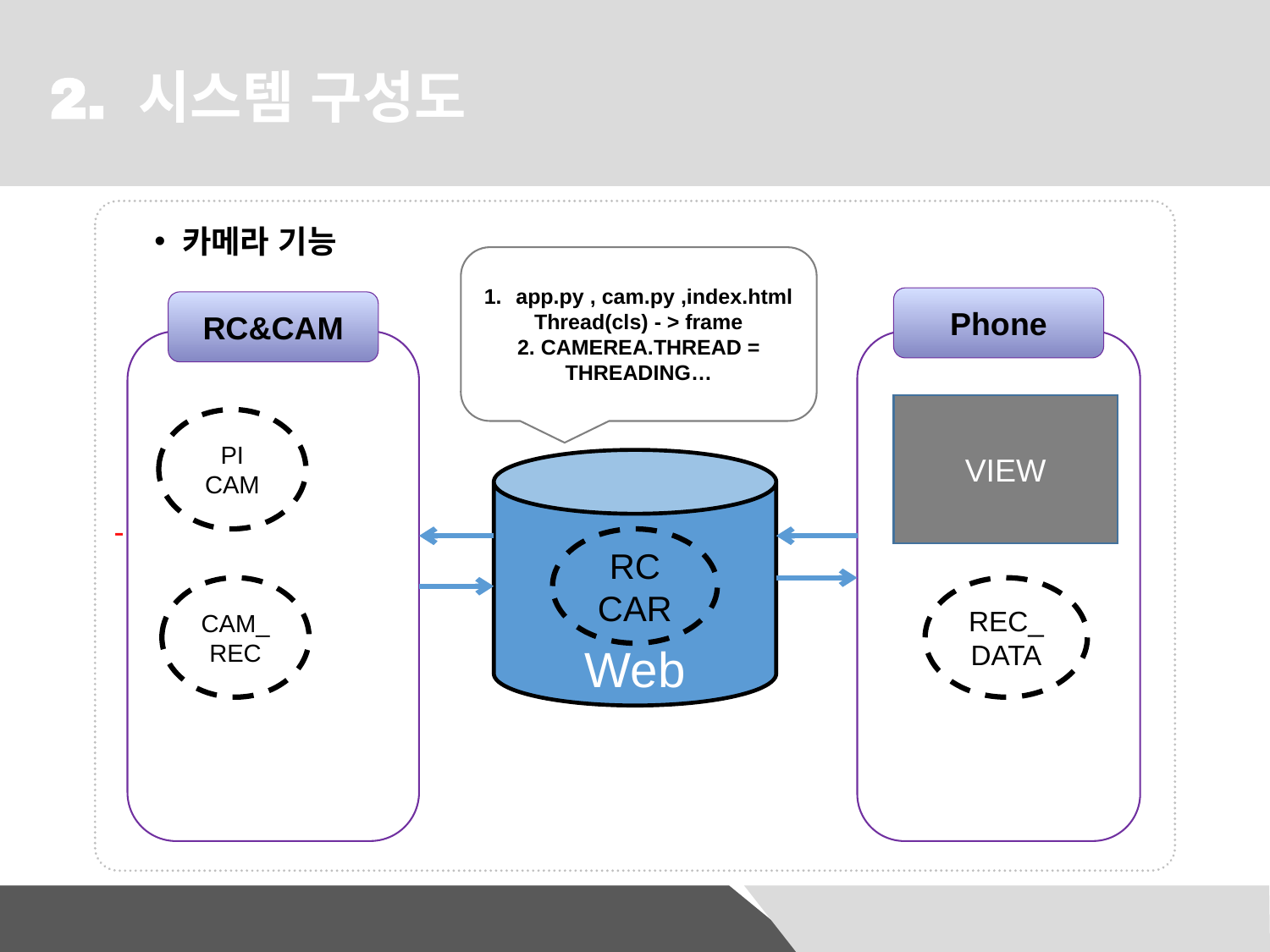

2. 시스템 구성도

 카메라 기능
app.py , cam.py ,index.html
Thread(cls) - > frame
2. CAMEREA.THREAD = THREADING…
Phone
RC&CAM

VIEW
PI CAM

Web
RC CAR
CAM_REC
REC_
DATA